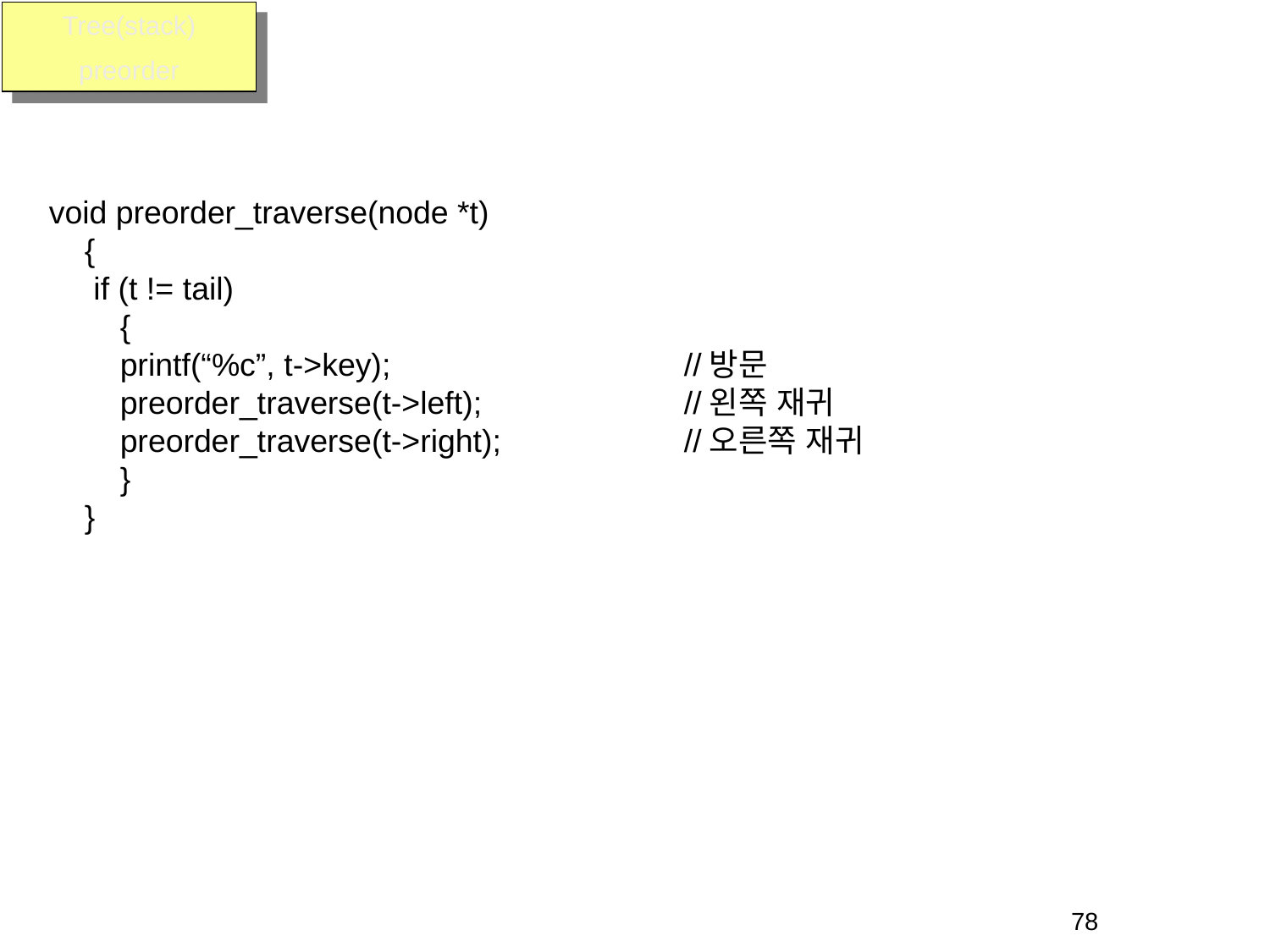

Tree(stack)
preorder
void preorder_traverse(node *t)
    {
     if (t != tail)
        {
        printf(“%c”, t->key);			//방문
        preorder_traverse(t->left);		//왼쪽 재귀
        preorder_traverse(t->right);		//오른쪽 재귀
        }
    }

78